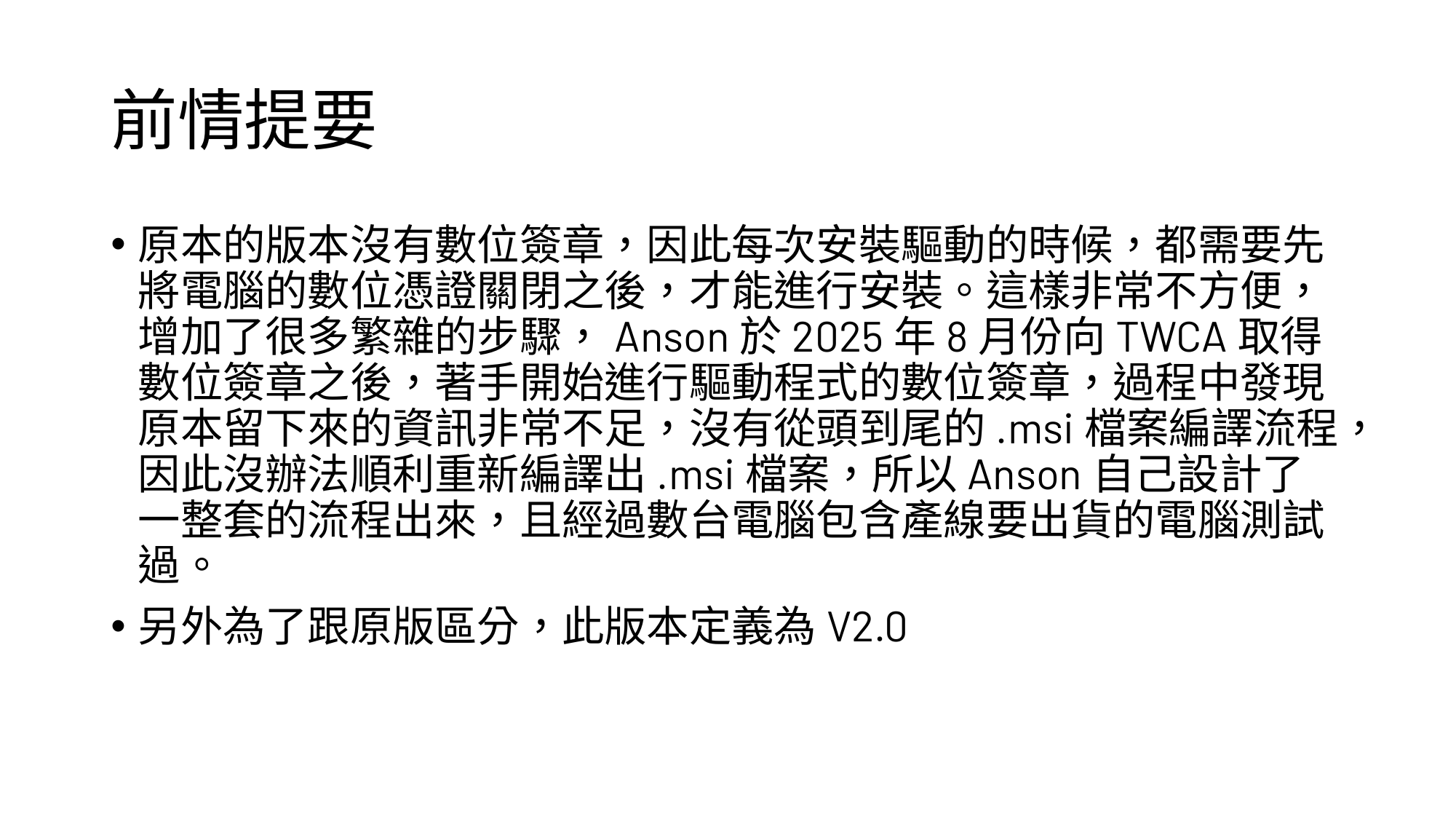

# 前情提要
原本的版本沒有數位簽章，因此每次安裝驅動的時候，都需要先將電腦的數位憑證關閉之後，才能進行安裝。這樣非常不方便，增加了很多繁雜的步驟，Anson於2025年8月份向TWCA取得數位簽章之後，著手開始進行驅動程式的數位簽章，過程中發現原本留下來的資訊非常不足，沒有從頭到尾的.msi檔案編譯流程，因此沒辦法順利重新編譯出.msi檔案，所以Anson自己設計了一整套的流程出來，且經過數台電腦包含產線要出貨的電腦測試過。
另外為了跟原版區分，此版本定義為V2.0